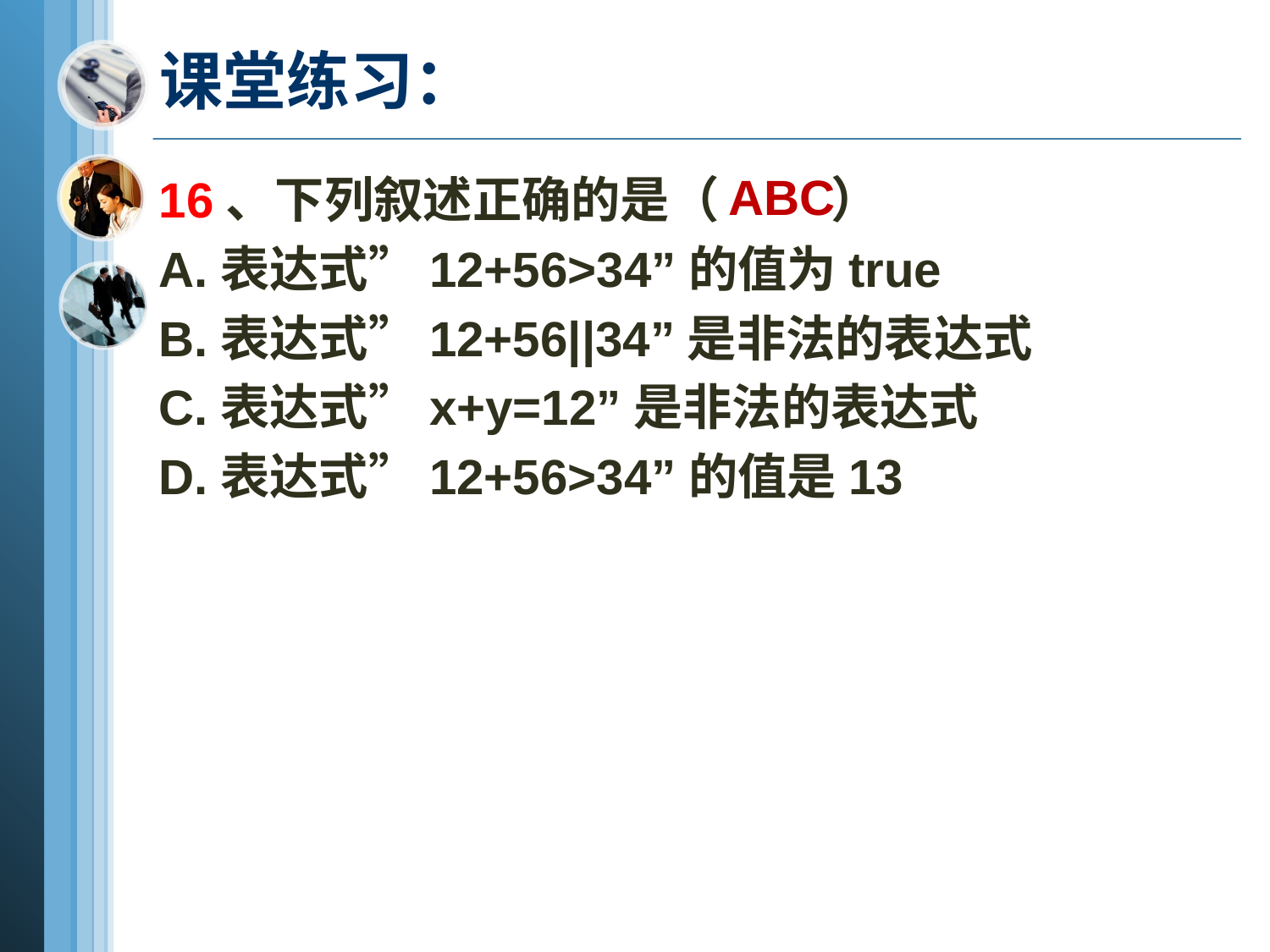

# 课堂练习：
ABC
16、下列叙述正确的是（          ）
A.表达式”12+56>34”的值为true
B.表达式”12+56||34”是非法的表达式
C.表达式”x+y=12”是非法的表达式
D.表达式”12+56>34”的值是13